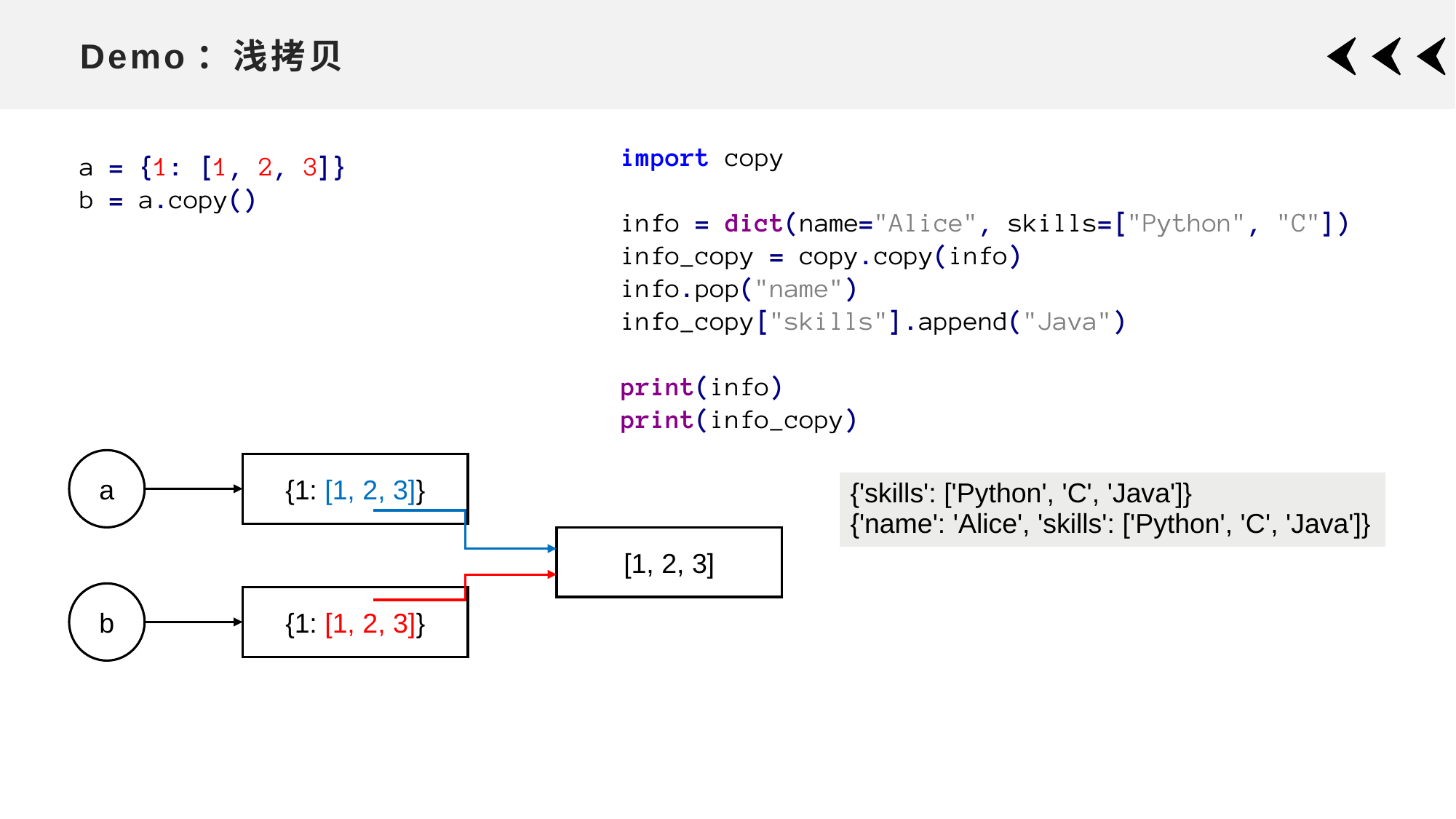

# Demo：浅拷贝
import copy

info = dict(name="Alice", skills=["Python", "C"])
info_copy = copy.copy(info)
info.pop("name")
info_copy["skills"].append("Java")

print(info)
print(info_copy)
a = {1: [1, 2, 3]}
b = a.copy()
a
{1: [1, 2, 3]}
| {'skills': ['Python', 'C', 'Java']} {'name': 'Alice', 'skills': ['Python', 'C', 'Java']} |
| --- |
[1, 2, 3]
b
{1: [1, 2, 3]}